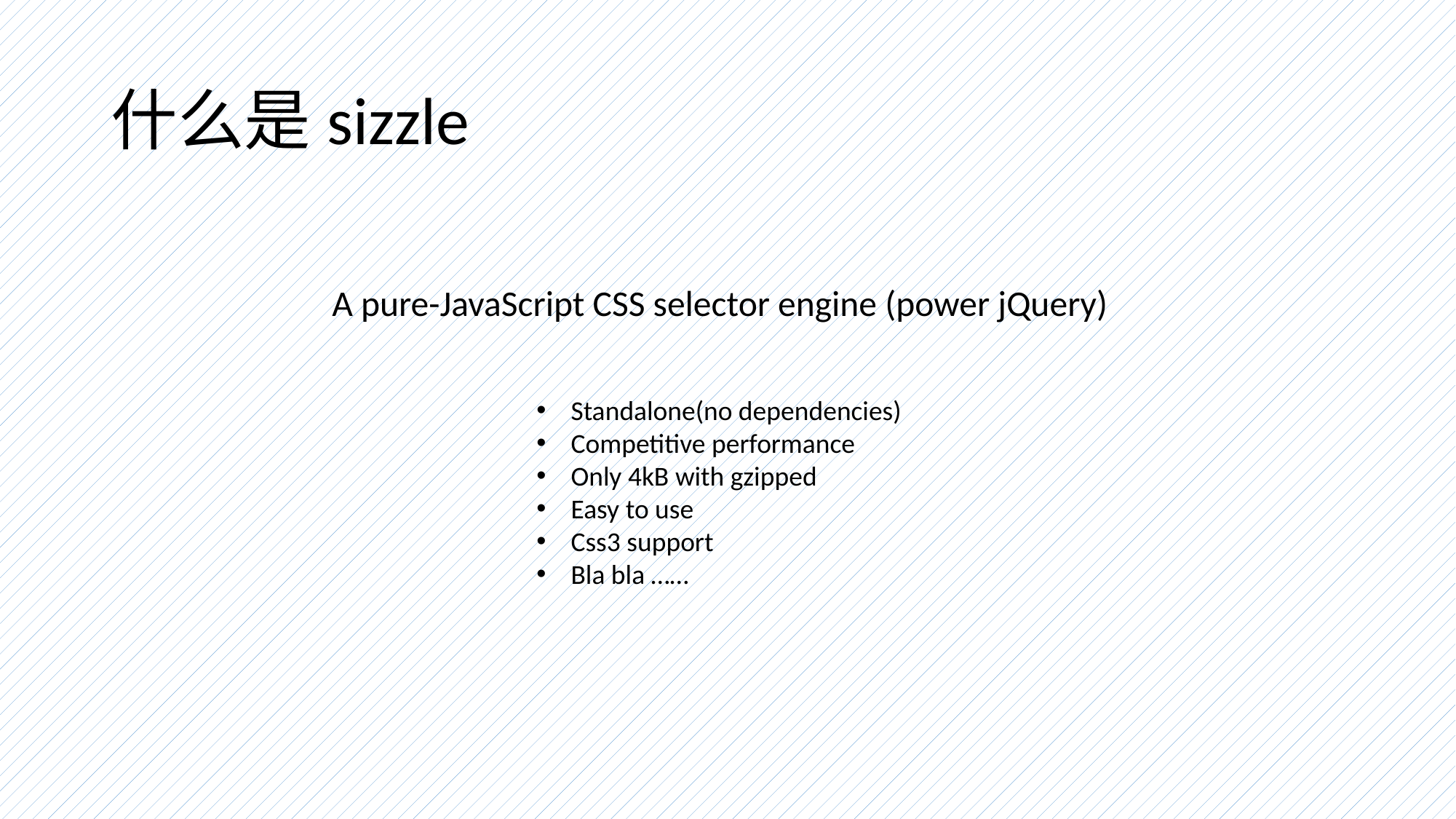

# 什么是sizzle
         A pure-JavaScript CSS selector engine (power jQuery)
Standalone(no dependencies)
Competitive performance
Only 4kB with gzipped
Easy to use
Css3 support
Bla bla ……